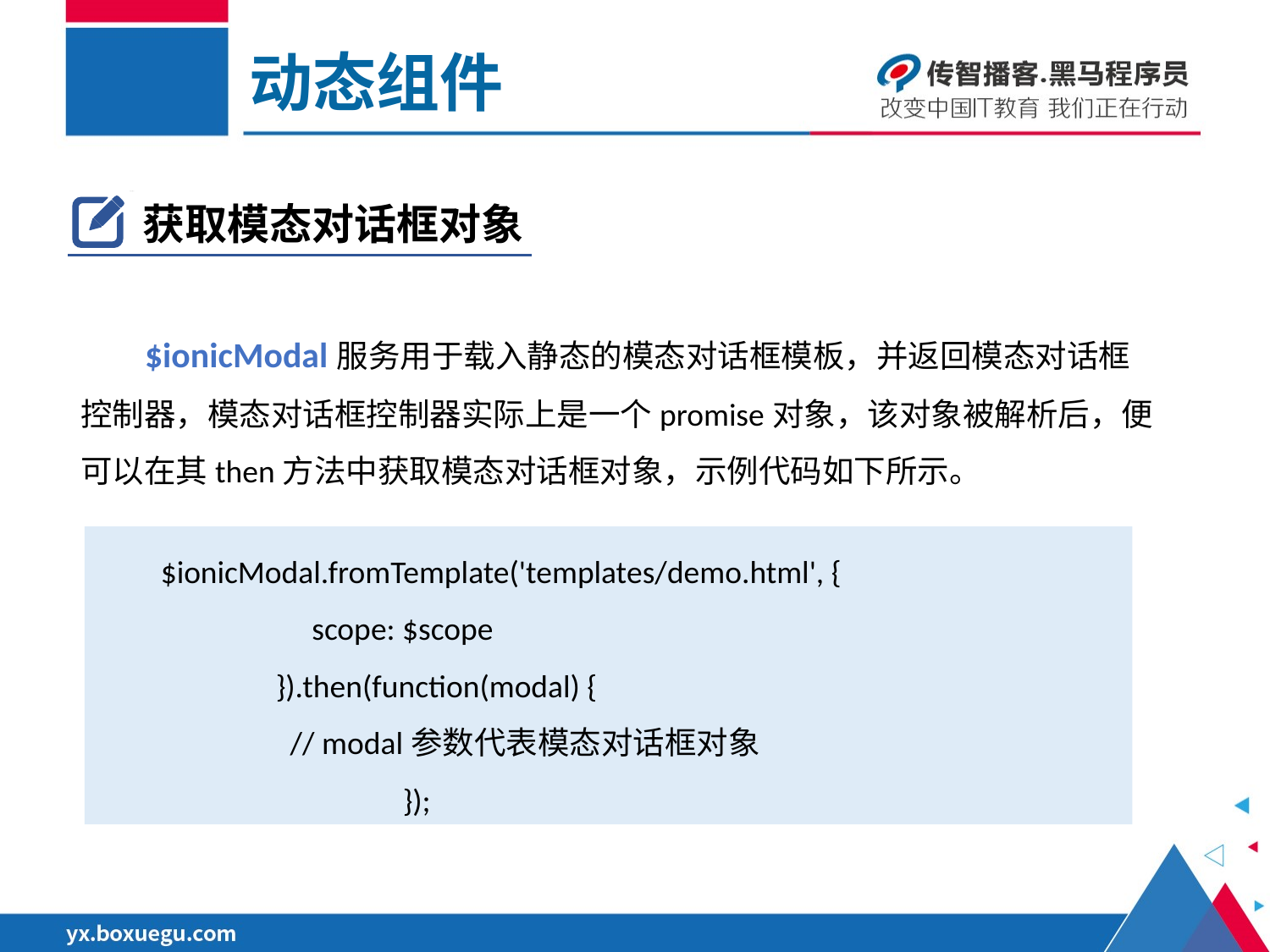

动态组件
获取模态对话框对象

        $ionicModal服务用于载入静态的模态对话框模板，并返回模态对话框控制器，模态对话框控制器实际上是一个promise对象，该对象被解析后，便可以在其then方法中获取模态对话框对象，示例代码如下所示。
$ionicModal.fromTemplate('templates/demo.html', {
                     scope: $scope
                }).then(function(modal) {
                  // modal参数代表模态对话框对象
	                });